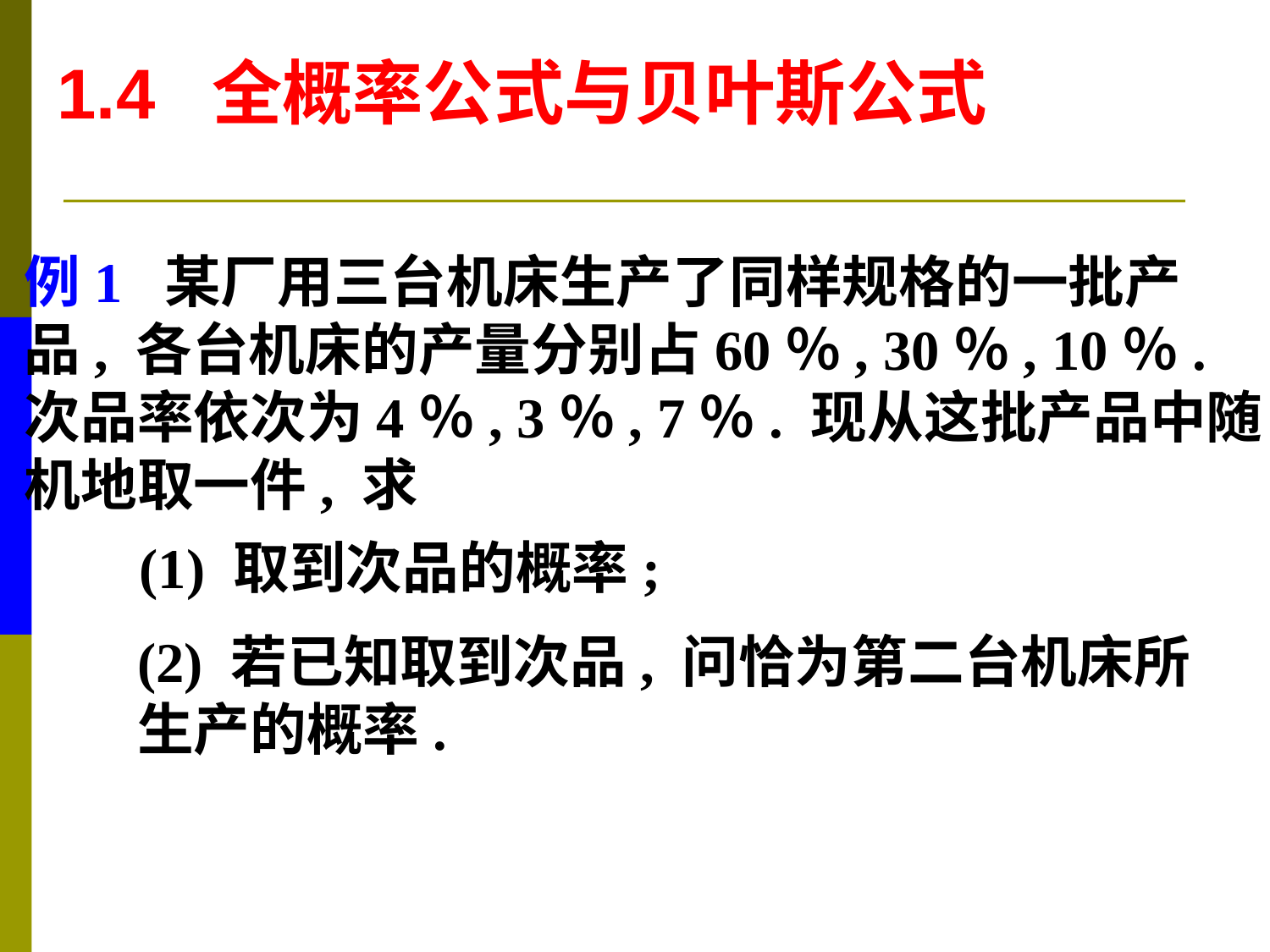

1.4  全概率公式与贝叶斯公式
例1  某厂用三台机床生产了同样规格的一批产
品, 各台机床的产量分别占60％, 30％, 10％.
次品率依次为4％, 3％, 7％. 现从这批产品中随
机地取一件, 求
(1) 取到次品的概率;
(2) 若已知取到次品, 问恰为第二台机床所
生产的概率.